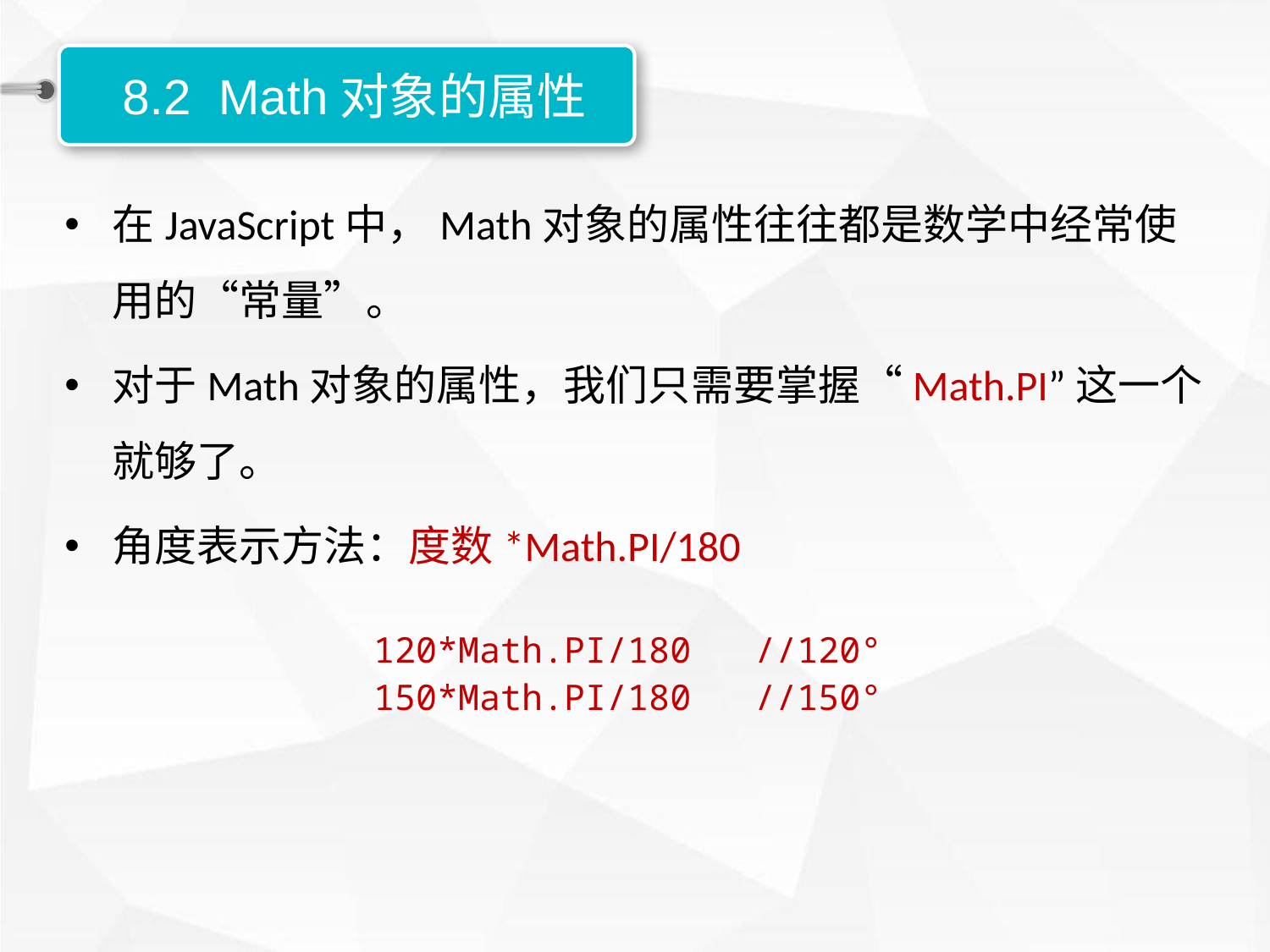

8.2  Math对象的属性

在JavaScript中，Math对象的属性往往都是数学中经常使用的“常量”。
对于Math对象的属性，我们只需要掌握“Math.PI”这一个就够了。
角度表示方法：度数*Math.PI/180
120*Math.PI/180   //120°
150*Math.PI/180   //150°